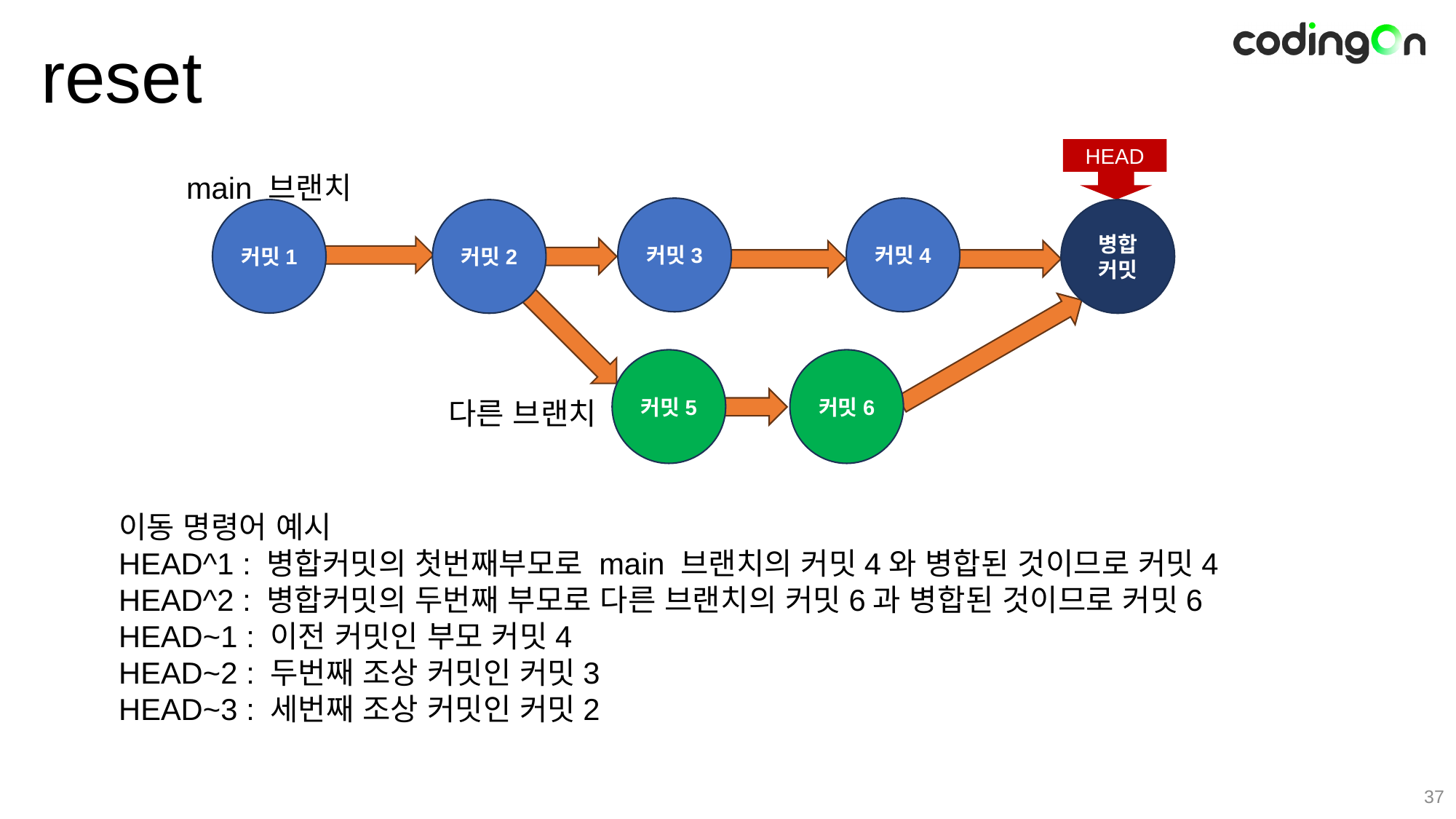

# reset
HEAD
main 브랜치

커밋3
커밋4

커밋1
커밋2
병합
커밋

커밋5
커밋6

다른 브랜치
이동 명령어 예시
HEAD^1 : 병합커밋의 첫번째부모로 main 브랜치의 커밋4와 병합된 것이므로 커밋4
HEAD^2 : 병합커밋의 두번째 부모로 다른 브랜치의 커밋6과 병합된 것이므로 커밋6
HEAD~1 : 이전 커밋인 부모 커밋4
HEAD~2 : 두번째 조상 커밋인 커밋3
HEAD~3 : 세번째 조상 커밋인 커밋2
37